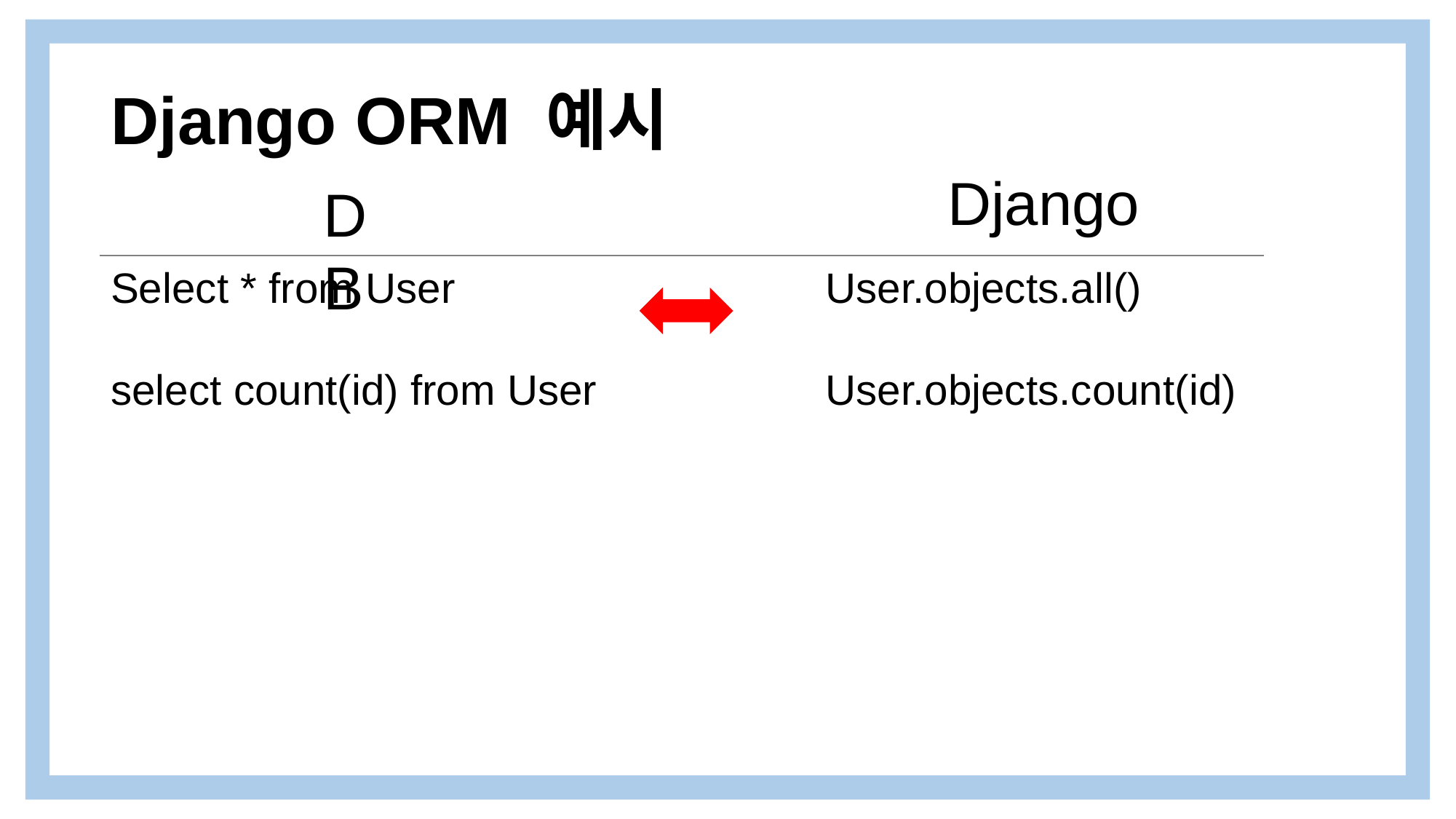

# Django ORM 예시
Django
DB
Select * from User

select count(id) from User
User.objects.all()

User.objects.count(id)